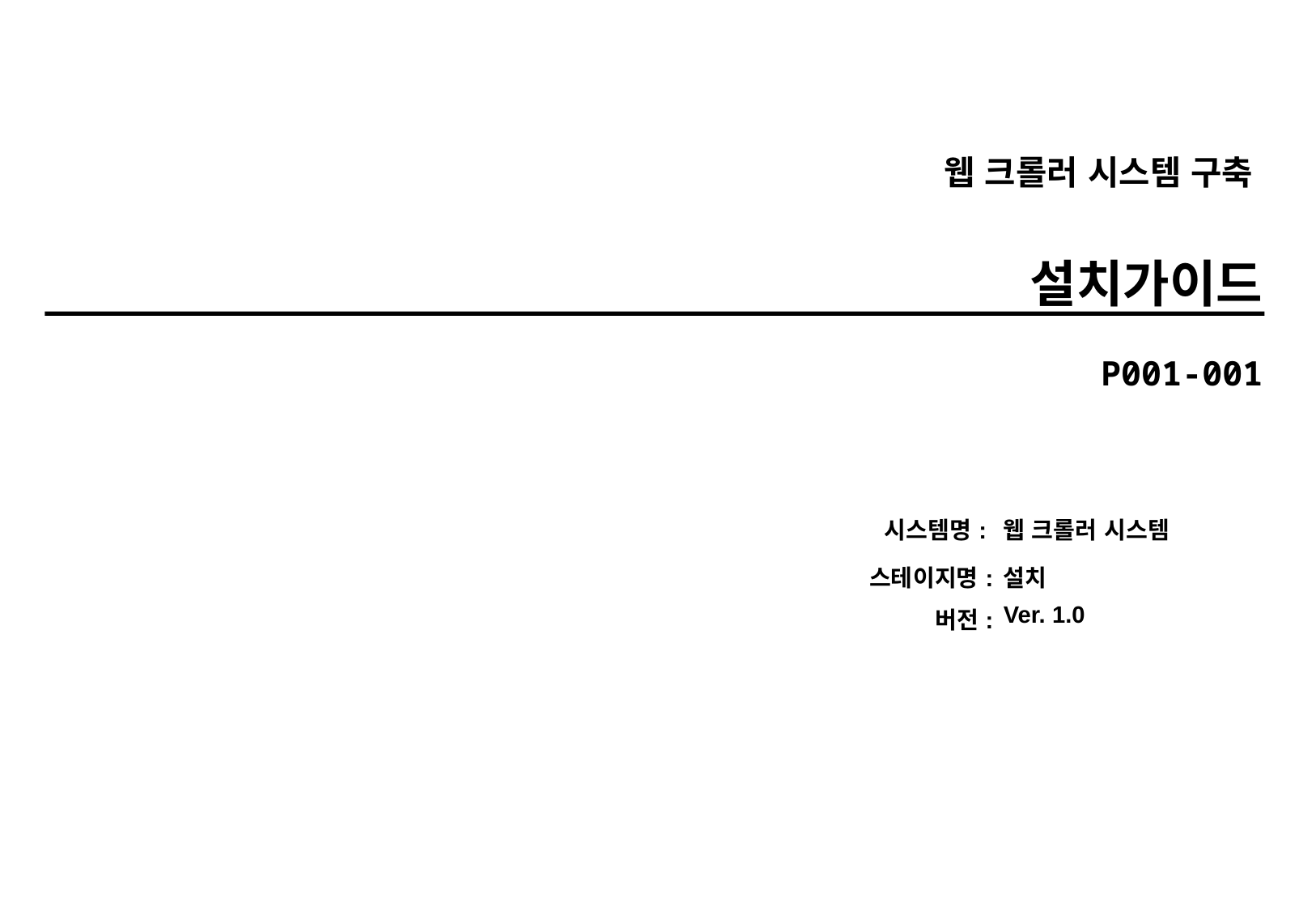

웹 크롤러 시스템 구축
설치가이드

P001-001
| 시스템명: | 웹 크롤러 시스템 |
| --- | --- |
| 스테이지명: | 설치 |
| 버전: | Ver. 1.0 |